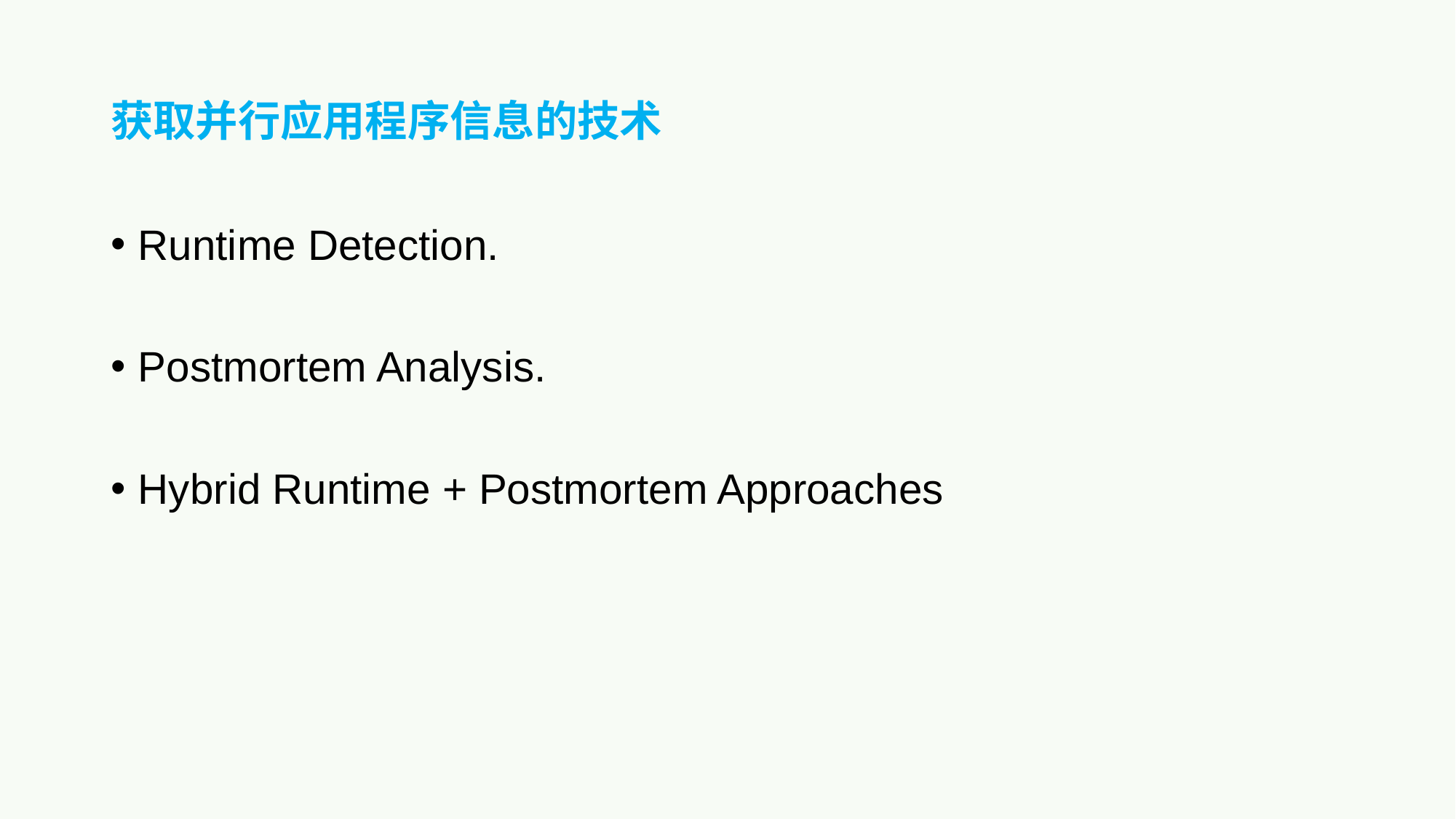

# 获取并行应用程序信息的技术
Runtime Detection.

Postmortem Analysis.

Hybrid Runtime + Postmortem Approaches